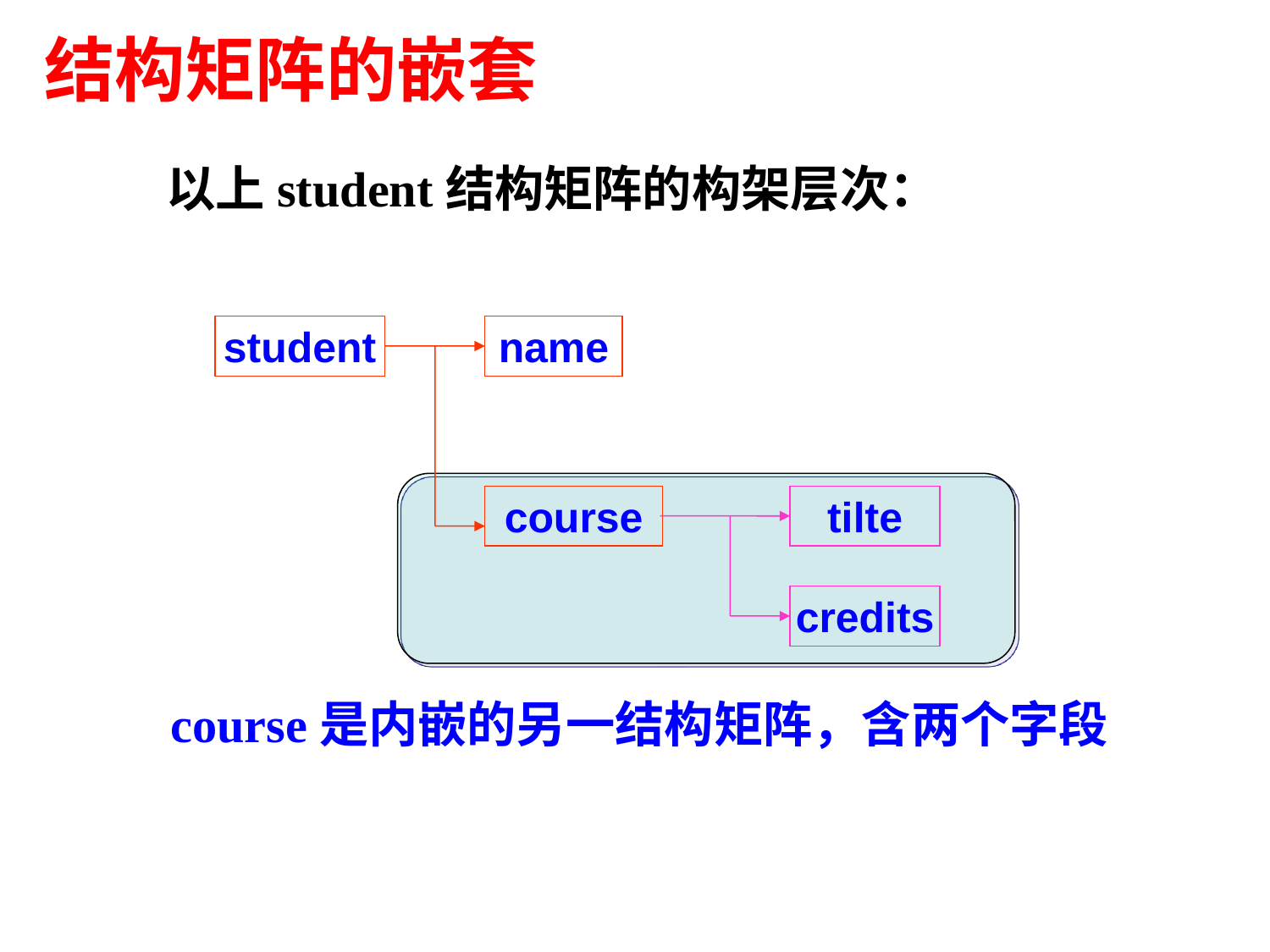

结构矩阵的嵌套
以上student结构矩阵的构架层次：
student
name

course
tilte

credits

course是内嵌的另一结构矩阵，含两个字段
34